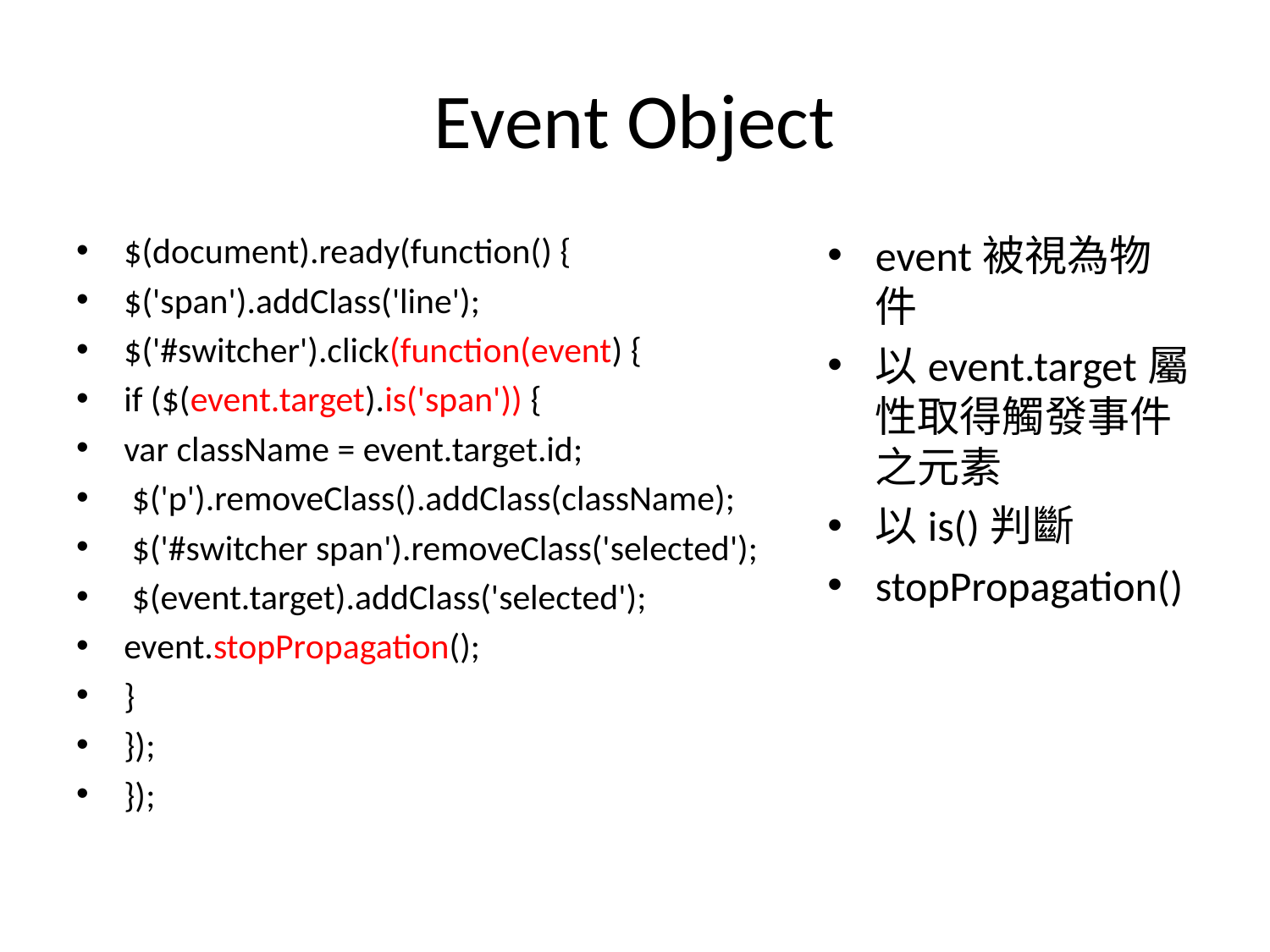

# Event Object
$(document).ready(function() {
$('span').addClass('line');
$('#switcher').click(function(event) {
if ($(event.target).is('span')) {
var className = event.target.id;
 $('p').removeClass().addClass(className);
 $('#switcher span').removeClass('selected');
 $(event.target).addClass('selected');
event.stopPropagation();
}
});
});
event被視為物件
以event.target屬性取得觸發事件之元素
以is()判斷
stopPropagation()